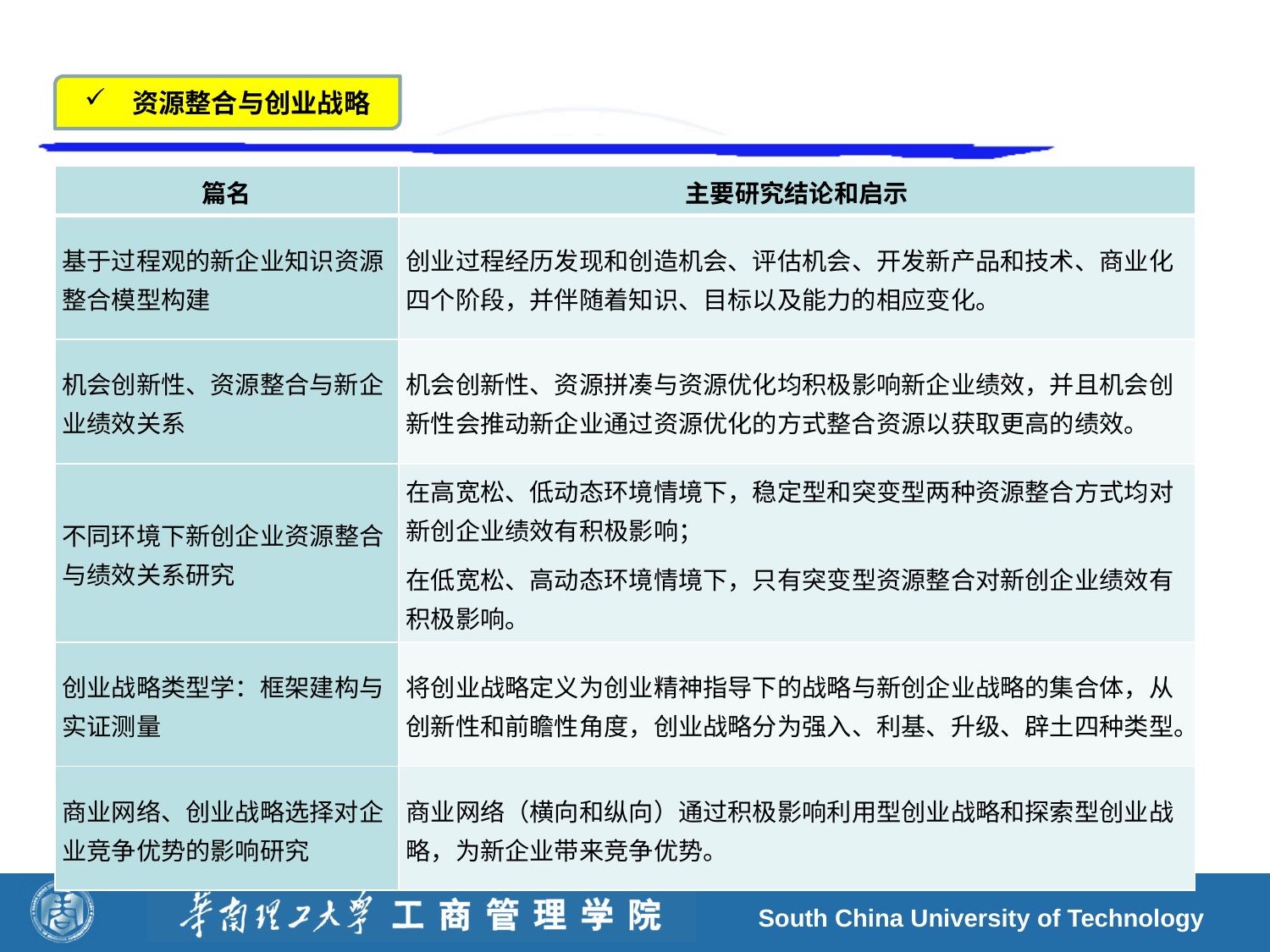

资源整合与创业战略
| 篇名 | 主要研究结论和启示 |
| --- | --- |
| 基于过程观的新企业知识资源整合模型构建 | 创业过程经历发现和创造机会、评估机会、开发新产品和技术、商业化四个阶段，并伴随着知识、目标以及能力的相应变化。 |
| 机会创新性、资源整合与新企业绩效关系 | 机会创新性、资源拼凑与资源优化均积极影响新企业绩效，并且机会创新性会推动新企业通过资源优化的方式整合资源以获取更高的绩效。 |
| 不同环境下新创企业资源整合与绩效关系研究 | 在高宽松、低动态环境情境下，稳定型和突变型两种资源整合方式均对新创企业绩效有积极影响； 在低宽松、高动态环境情境下，只有突变型资源整合对新创企业绩效有积极影响。 |
| 创业战略类型学：框架建构与实证测量 | 将创业战略定义为创业精神指导下的战略与新创企业战略的集合体，从创新性和前瞻性角度，创业战略分为强入、利基、升级、辟土四种类型。 |
| 商业网络、创业战略选择对企业竞争优势的影响研究 | 商业网络（横向和纵向）通过积极影响利用型创业战略和探索型创业战略，为新企业带来竞争优势。 |
South China University of Technology